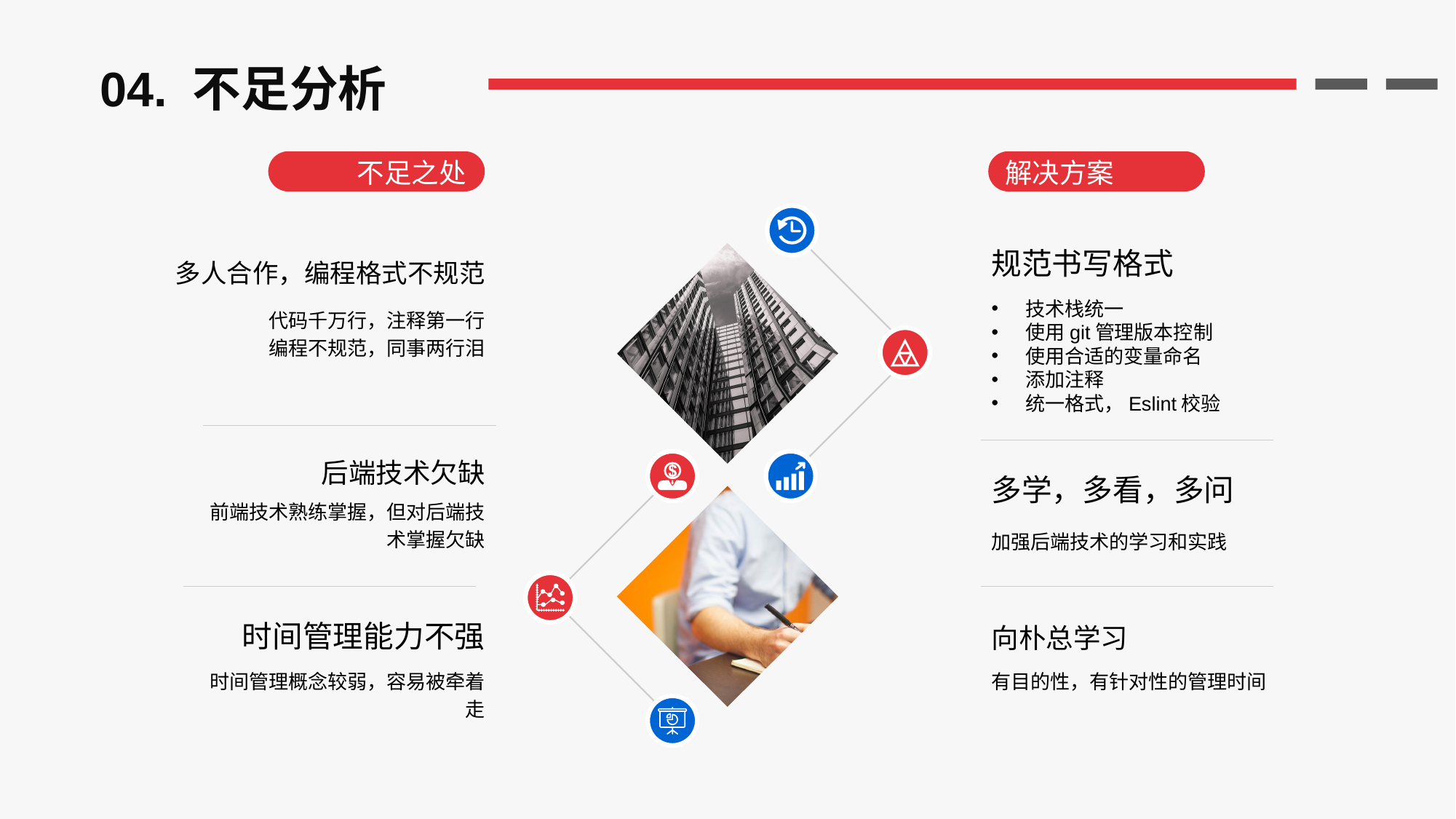

04. 不足分析

不足之处
解决方案

规范书写格式
多人合作，编程格式不规范
技术栈统一
使用git管理版本控制
使用合适的变量命名
添加注释
统一格式，Eslint校验
代码千万行，注释第一行
编程不规范，同事两行泪
后端技术欠缺
多学，多看，多问
前端技术熟练掌握，但对后端技术掌握欠缺
加强后端技术的学习和实践
时间管理能力不强
向朴总学习
时间管理概念较弱，容易被牵着走
有目的性，有针对性的管理时间